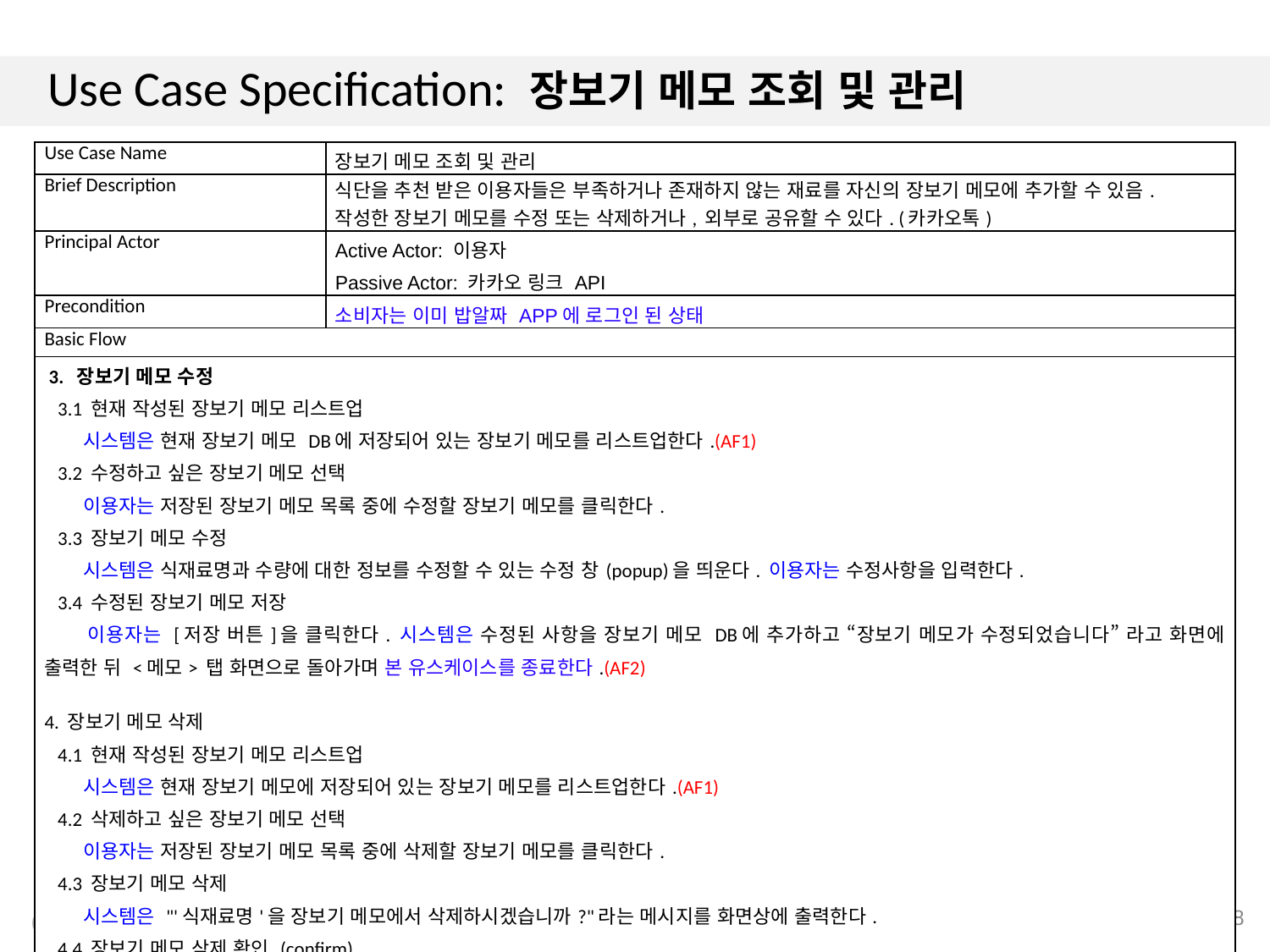

# Use Case Specification: 장보기 메모 조회 및 관리
| Use Case Name | 장보기 메모 조회 및 관리 |
| --- | --- |
| Brief Description | 식단을 추천 받은 이용자들은 부족하거나 존재하지 않는 재료를 자신의 장보기 메모에 추가할 수 있음. 작성한 장보기 메모를 수정 또는 삭제하거나, 외부로 공유할 수 있다. (카카오톡) |
| Principal Actor | Active Actor: 이용자 Passive Actor: 카카오 링크 API |
| Precondition | 소비자는 이미 밥알짜 APP에 로그인 된 상태 |
| Basic Flow |  |
| 3. 장보기 메모 수정 3.1 현재 작성된 장보기 메모 리스트업 시스템은 현재 장보기 메모 DB에 저장되어 있는 장보기 메모를 리스트업한다.(AF1) 3.2 수정하고 싶은 장보기 메모 선택 이용자는 저장된 장보기 메모 목록 중에 수정할 장보기 메모를 클릭한다. 3.3 장보기 메모 수정 시스템은 식재료명과 수량에 대한 정보를 수정할 수 있는 수정 창(popup)을 띄운다. 이용자는 수정사항을 입력한다. 3.4 수정된 장보기 메모 저장 이용자는 [저장 버튼]을 클릭한다. 시스템은 수정된 사항을 장보기 메모 DB에 추가하고 “장보기 메모가 수정되었습니다” 라고 화면에 출력한 뒤 <메모> 탭 화면으로 돌아가며 본 유스케이스를 종료한다.(AF2) 4. 장보기 메모 삭제 4.1 현재 작성된 장보기 메모 리스트업 시스템은 현재 장보기 메모에 저장되어 있는 장보기 메모를 리스트업한다.(AF1) 4.2 삭제하고 싶은 장보기 메모 선택 이용자는 저장된 장보기 메모 목록 중에 삭제할 장보기 메모를 클릭한다. 4.3 장보기 메모 삭제 시스템은 "'식재료명'을 장보기 메모에서 삭제하시겠습니까?"라는 메시지를 화면상에 출력한다. 4.4 장보기 메모 삭제 확인 (confirm) 이용자는 '예'를 클릭한다. 시스템은 해당 장보기 메모를 장보기 메모DB에서 삭제되고 “장보기 메모를 삭제했습니다”라고 화면에 출력한 뒤 <메모> 탭 화면으로 돌아가며 본 유스케이스를 종료한다. (AF2, AF3) |  |
18